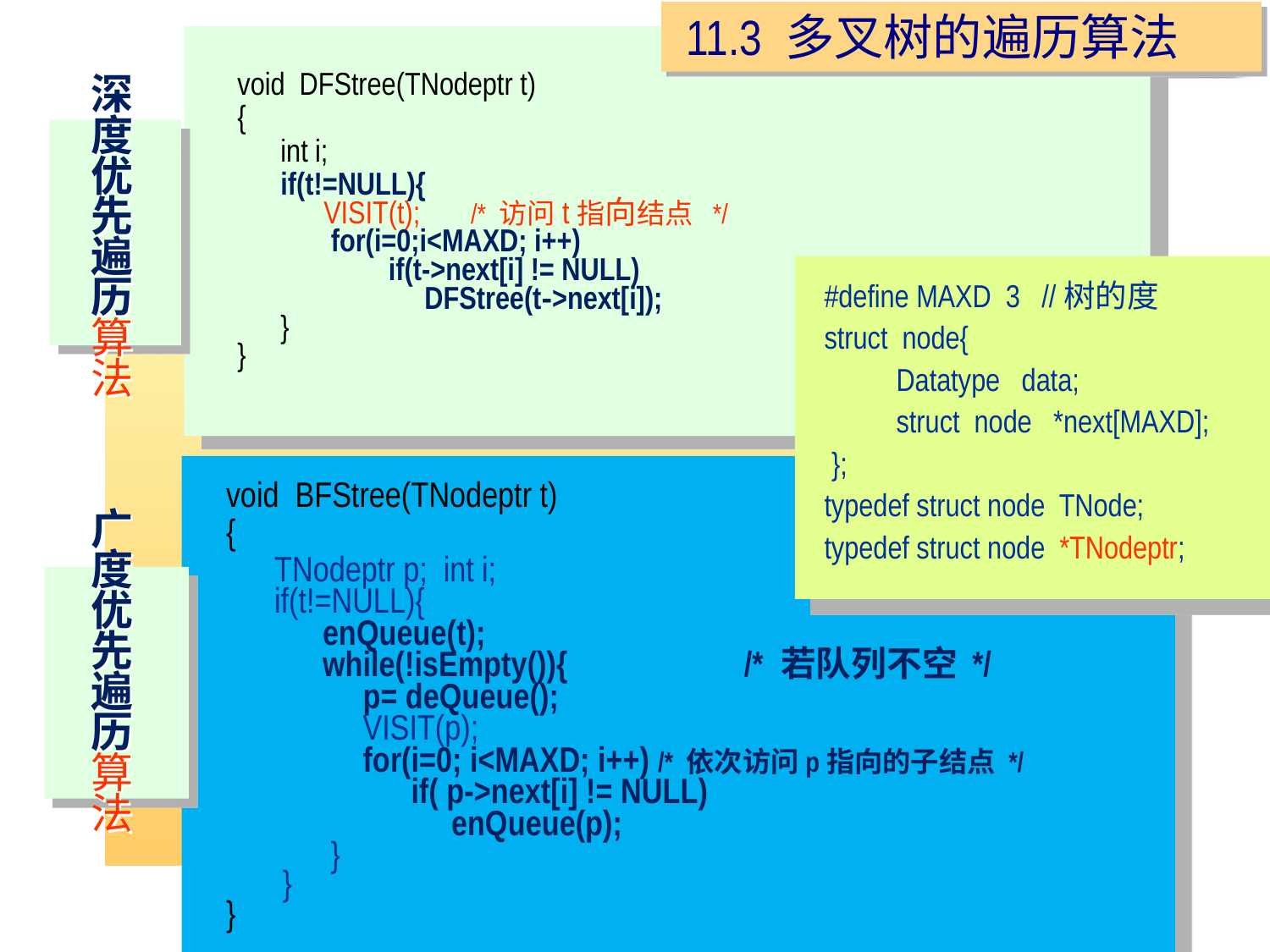

11.3 多叉树的遍历算法

深度优先遍历算法

void  DFStree(TNodeptr t)
{
      int i;
      if(t!=NULL){
            VISIT(t);       /* 访问t指向结点  */
             for(i=0;i<MAXD; i++)
                     if(t->next[i] != NULL)
                          DFStree(t->next[i]);
      }
}

#define MAXD  3   //树的度
struct  node{
          Datatype   data;
          struct  node   *next[MAXD];
 };
typedef struct node  TNode;
typedef struct node  *TNodeptr;

void  BFStree(TNodeptr t)
{
      TNodeptr p;  int i;
      if(t!=NULL){
            enQueue(t);
            while(!isEmpty()){                      /* 若队列不空 */
                 p= deQueue();
                 VISIT(p);
                 for(i=0; i<MAXD; i++) /* 依次访问p指向的子结点 */
                       if( p->next[i] != NULL)
                            enQueue(p);
             }
       }
}
广度优先
遍
历算法

130